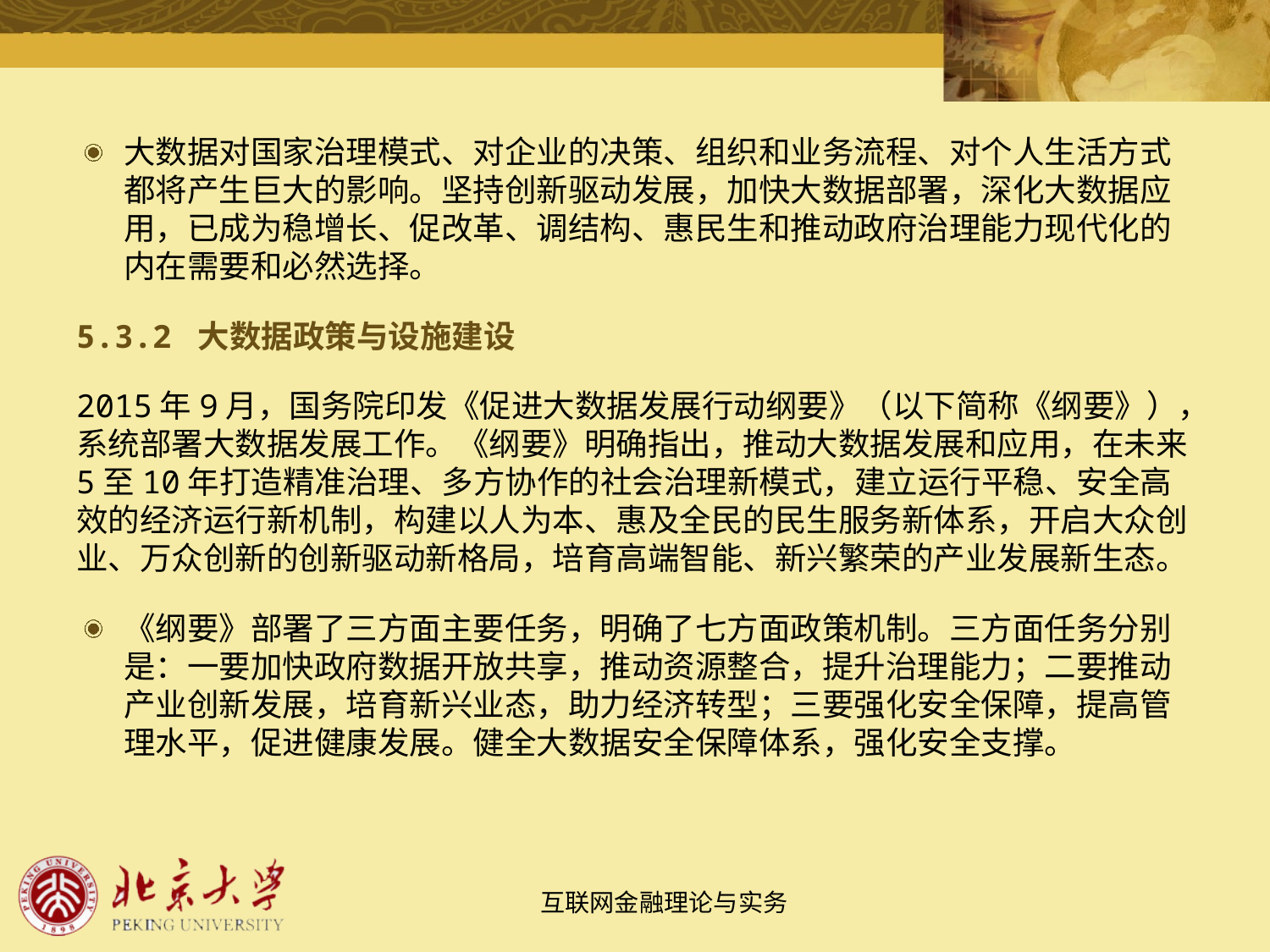

大数据对国家治理模式、对企业的决策、组织和业务流程、对个人生活方式都将产生巨大的影响。坚持创新驱动发展，加快大数据部署，深化大数据应用，已成为稳增长、促改革、调结构、惠民生和推动政府治理能力现代化的内在需要和必然选择。
5.3.2 大数据政策与设施建设
2015年9月，国务院印发《促进大数据发展行动纲要》（以下简称《纲要》），系统部署大数据发展工作。《纲要》明确指出，推动大数据发展和应用，在未来5至10年打造精准治理、多方协作的社会治理新模式，建立运行平稳、安全高效的经济运行新机制，构建以人为本、惠及全民的民生服务新体系，开启大众创业、万众创新的创新驱动新格局，培育高端智能、新兴繁荣的产业发展新生态。
《纲要》部署了三方面主要任务，明确了七方面政策机制。三方面任务分别是：一要加快政府数据开放共享，推动资源整合，提升治理能力；二要推动产业创新发展，培育新兴业态，助力经济转型；三要强化安全保障，提高管理水平，促进健康发展。健全大数据安全保障体系，强化安全支撑。